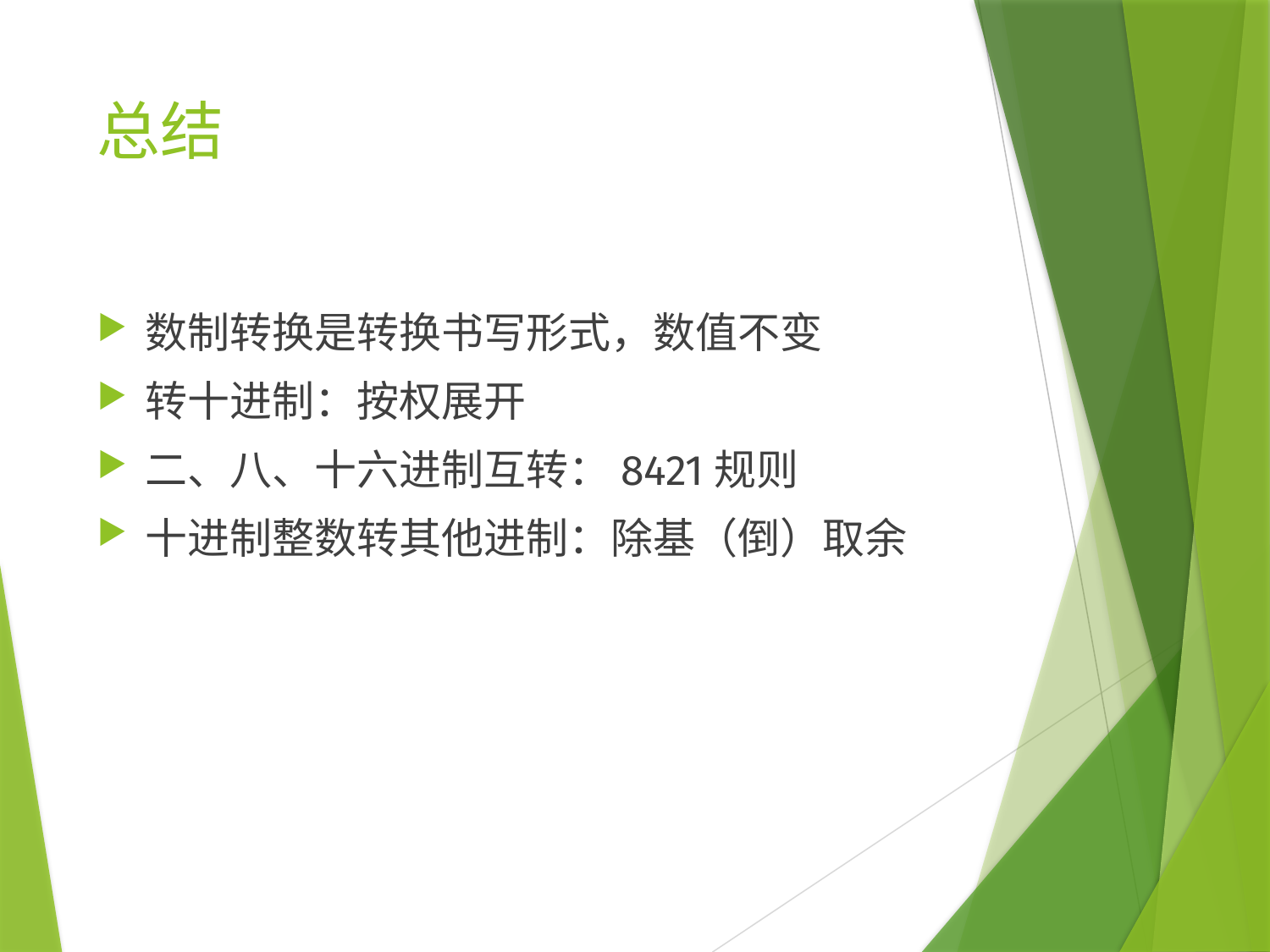

# 总结
数制转换是转换书写形式，数值不变
转十进制：按权展开
二、八、十六进制互转：8421规则
十进制整数转其他进制：除基（倒）取余